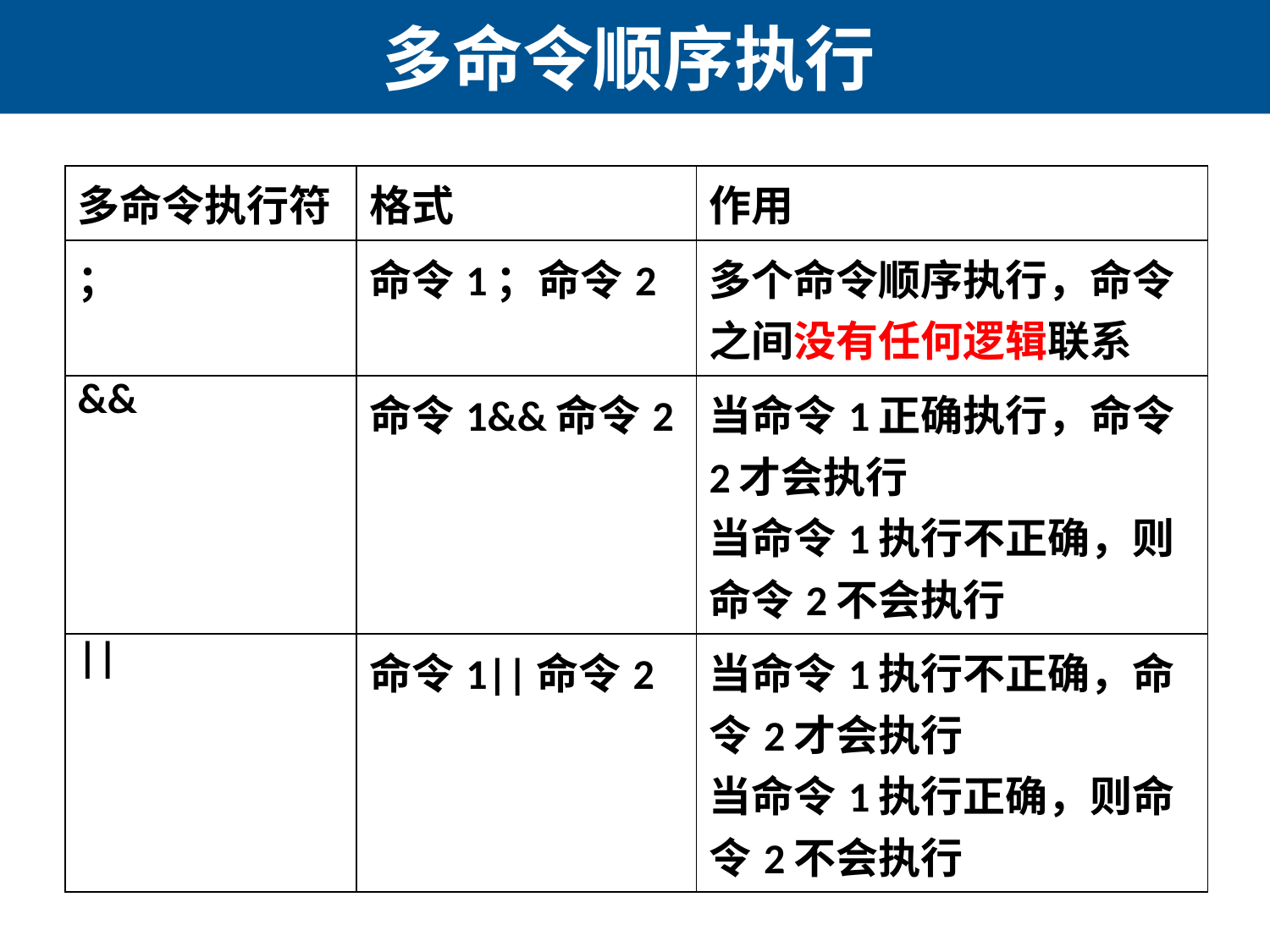

# 多命令顺序执行
| 多命令执行符 | 格式 | 作用 |
| --- | --- | --- |
| ； | 命令1；命令2 | 多个命令顺序执行，命令之间没有任何逻辑联系 |
| && | 命令1&&命令2 | 当命令1正确执行，命令2才会执行 当命令1执行不正确，则命令2不会执行 |
| || | 命令1||命令2 | 当命令1执行不正确，命令2才会执行 当命令1执行正确，则命令2不会执行 |